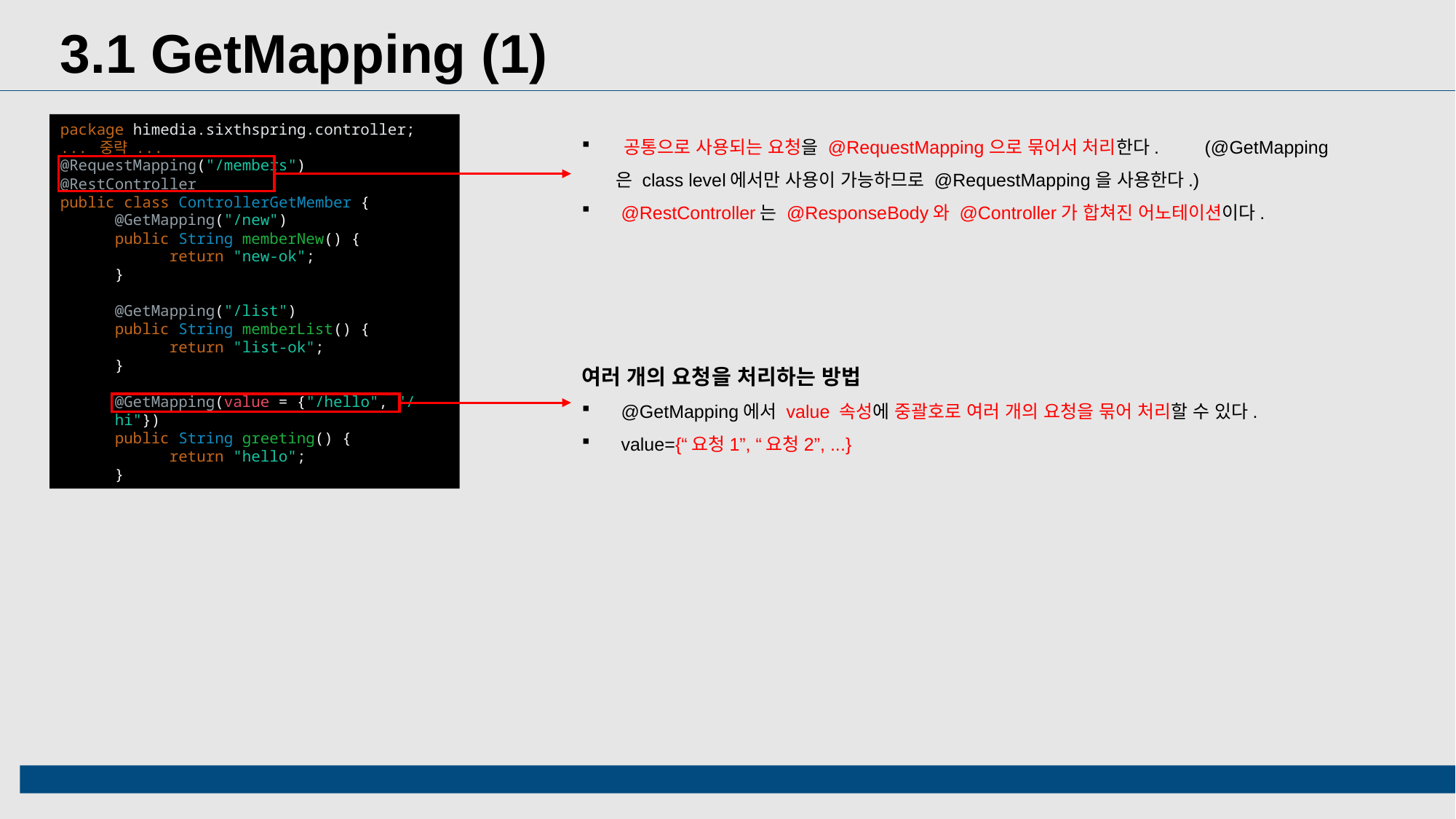

3.1 GetMapping (1)
package himedia.sixthspring.controller;
... 중략 ...
@RequestMapping("/members")
@RestController
public class ControllerGetMember {
@GetMapping("/new")
public String memberNew() {
return "new-ok";
}

@GetMapping("/list")
public String memberList() {
return "list-ok";
}

@GetMapping(value = {"/hello", "/hi"})
public String greeting() {
return "hello";
}
 공통으로 사용되는 요청을 @RequestMapping으로 묶어서 처리한다.         (@GetMapping은 class level에서만 사용이 가능하므로 @RequestMapping을 사용한다.)
 @RestController는 @ResponseBody와 @Controller가 합쳐진 어노테이션이다.

여러 개의 요청을 처리하는 방법
 @GetMapping에서 value 속성에 중괄호로 여러 개의 요청을 묶어 처리할 수 있다.
 value={“요청1”, “요청2”, ...}